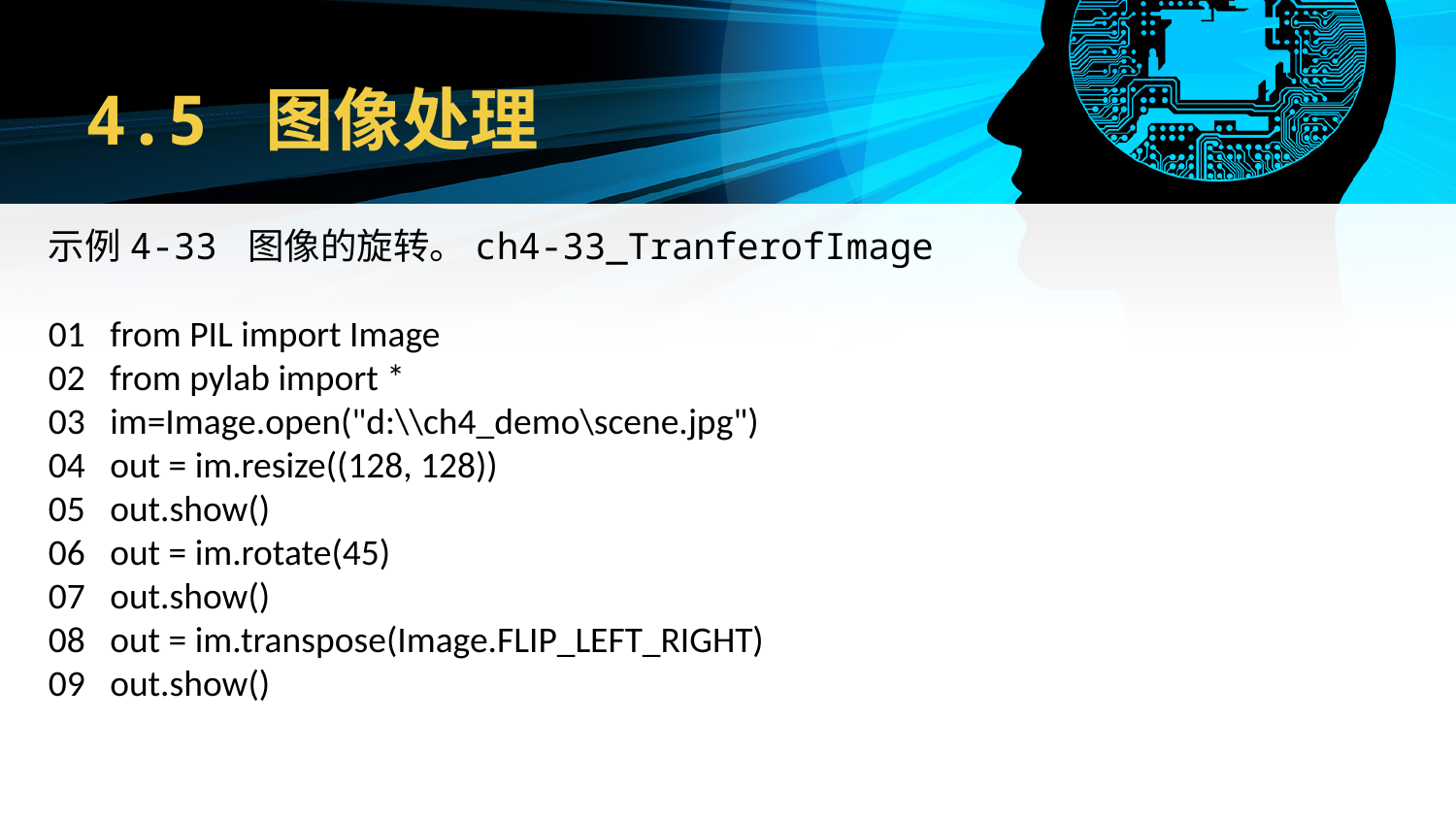

# 4.5 图像处理
示例4-33 图像的旋转。ch4-33_TranferofImage

01   from PIL import Image
02   from pylab import *
03   im=Image.open("d:\\ch4_demo\scene.jpg")
04   out = im.resize((128, 128))
05   out.show()
06   out = im.rotate(45)
07   out.show()
08   out = im.transpose(Image.FLIP_LEFT_RIGHT)
09   out.show()